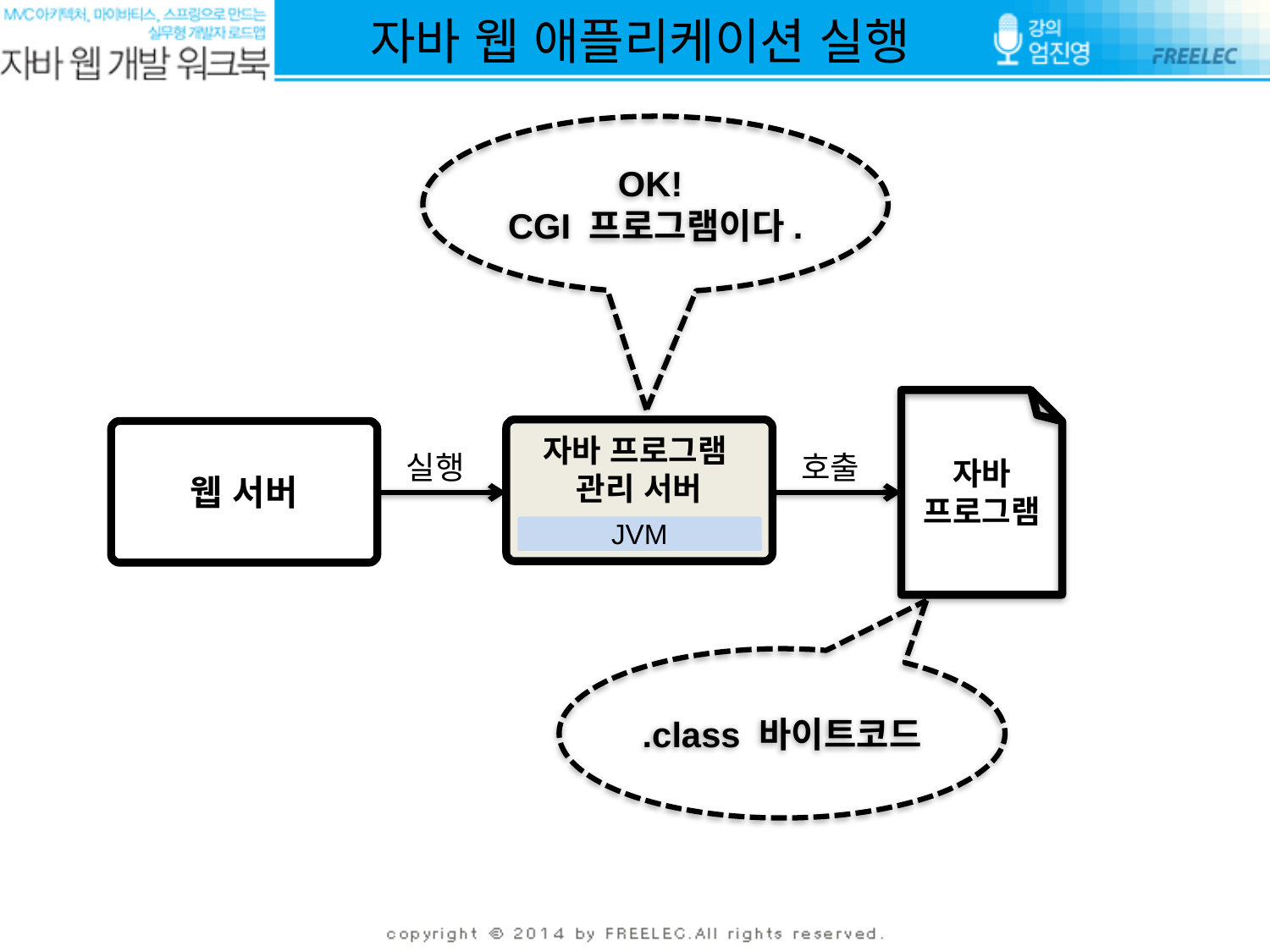

자바 웹 애플리케이션 실행
OK!
CGI 프로그램이다.

자바
프로그램
자바 프로그램
관리 서버

웹 서버
실행
호출
JVM
.class 바이트코드